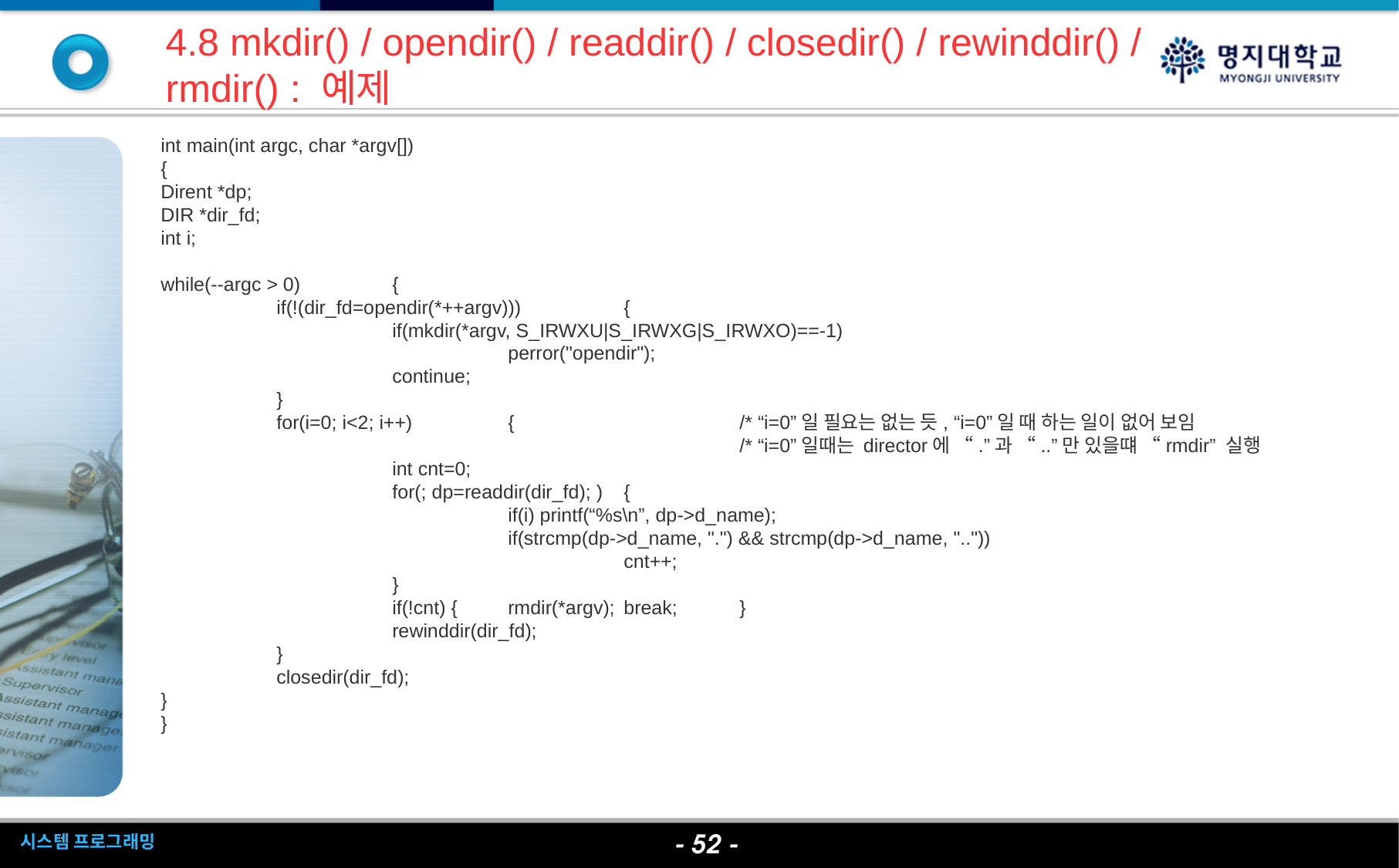

4.8 mkdir() / opendir() / readdir() / closedir() / rewinddir() / rmdir() : 예제
int main(int argc, char *argv[])
{
Dirent *dp;
DIR *dir_fd;
int i;

while(--argc > 0)	{
	if(!(dir_fd=opendir(*++argv)))	{
		if(mkdir(*argv, S_IRWXU|S_IRWXG|S_IRWXO)==-1)
			perror("opendir");
		continue;
	}
	for(i=0; i<2; i++)	{		/* “i=0”일 필요는 없는 듯, “i=0”일 때 하는 일이 없어 보임
					/* “i=0”일때는 director에 “.”과 “..”만 있을떄 “rmdir” 실행
		int cnt=0;
		for(; dp=readdir(dir_fd); )	{
			if(i) printf(“%s\n”, dp->d_name);
			if(strcmp(dp->d_name, ".") && strcmp(dp->d_name, ".."))
				cnt++;
		}
		if(!cnt) {	rmdir(*argv);	break;	}
		rewinddir(dir_fd);
	}
	closedir(dir_fd);
}
}
- 52 -